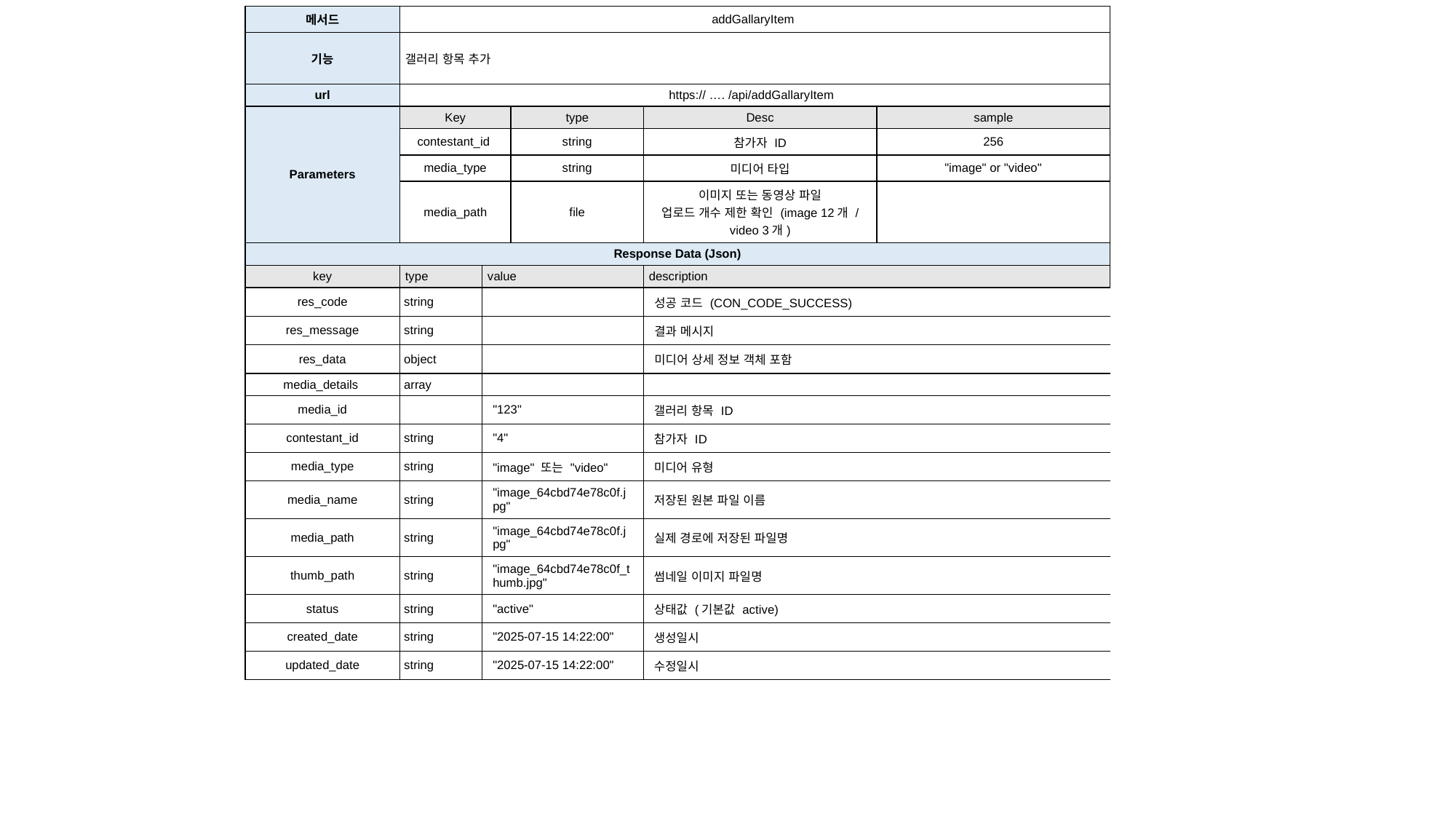

| 메서드 | addGallaryItem |  |  |  |  |
| --- | --- | --- | --- | --- | --- |
| 기능 | 갤러리 항목 추가 |  |  |  |  |
| url | https:// …. /api/addGallaryItem |  |  |  |  |
| Parameters | Key | type | type | Desc | sample |
|  | contestant\_id |  | string | 참가자 ID | 256 |
|  | media\_type |  | string | 미디어 타입 | "image" or "video" |
|  | media\_path |  | file | 이미지 또는 동영상 파일 업로드 개수 제한 확인 (image 12개 / video 3개) |  |
| Response Data (Json) |  |  |  |  |  |
| key | type | value |  | description |  |
| res\_code | string |  |  | 성공 코드 (CON\_CODE\_SUCCESS) |  |
| res\_message | string |  |  | 결과 메시지 |  |
| res\_data | object |  |  | 미디어 상세 정보 객체 포함 |  |
| media\_details | array |  |  |  |  |
| media\_id |  | "123" |  | 갤러리 항목 ID |  |
| contestant\_id | string | "4" |  | 참가자 ID |  |
| media\_type | string | "image" 또는 "video" |  | 미디어 유형 |  |
| media\_name | string | "image\_64cbd74e78c0f.jpg" |  | 저장된 원본 파일 이름 |  |
| media\_path | string | "image\_64cbd74e78c0f.jpg" |  | 실제 경로에 저장된 파일명 |  |
| thumb\_path | string | "image\_64cbd74e78c0f\_thumb.jpg" |  | 썸네일 이미지 파일명 |  |
| status | string | "active" |  | 상태값 (기본값 active) |  |
| created\_date | string | "2025-07-15 14:22:00" |  | 생성일시 |  |
| updated\_date | string | "2025-07-15 14:22:00" |  | 수정일시 |  |